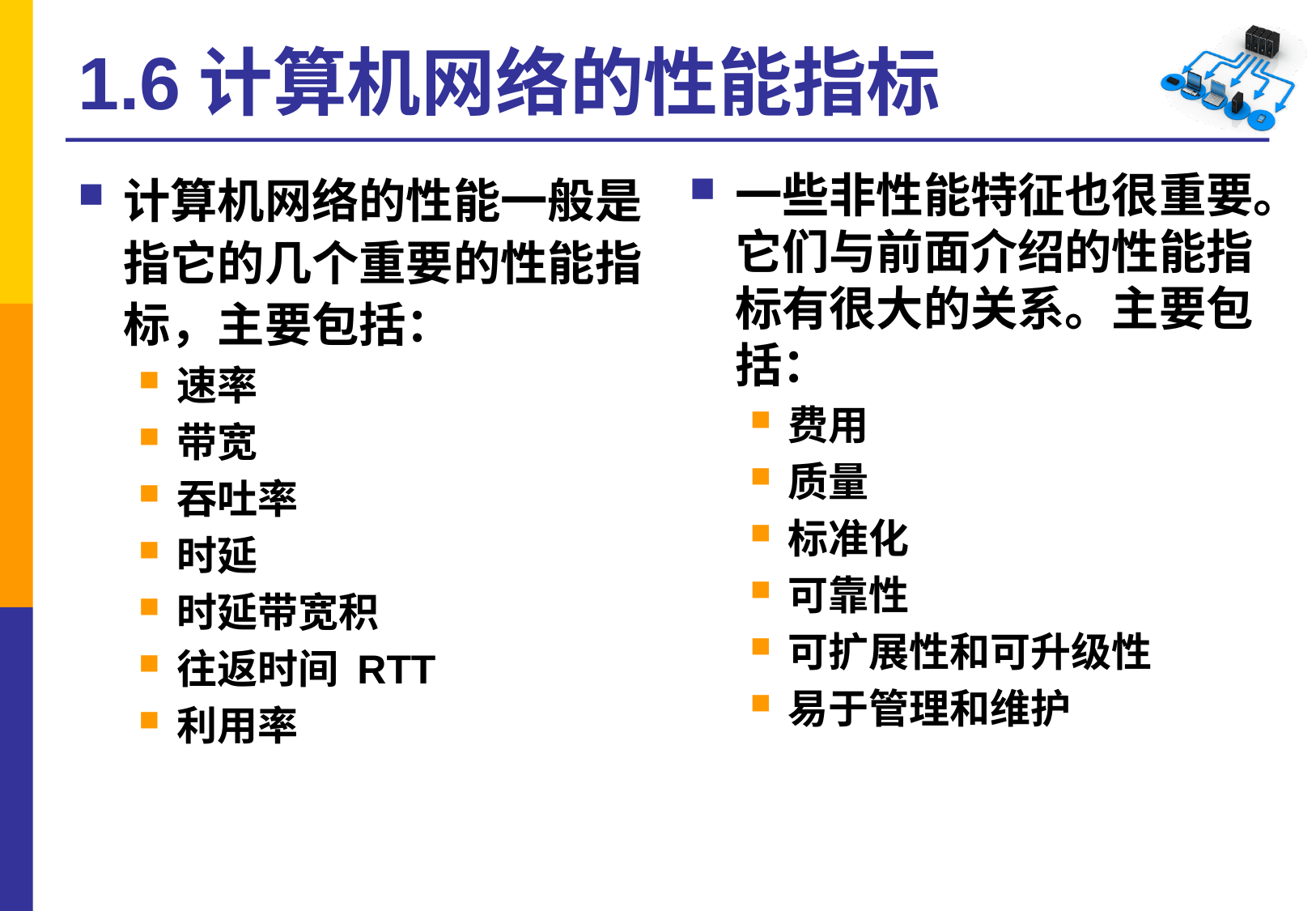

# 1.6计算机网络的性能指标
计算机网络的性能一般是指它的几个重要的性能指标，主要包括：
速率
带宽
吞吐率
时延
时延带宽积
往返时间 RTT
利用率
一些非性能特征也很重要。它们与前面介绍的性能指标有很大的关系。主要包括：
费用
质量
标准化
可靠性
可扩展性和可升级性
易于管理和维护